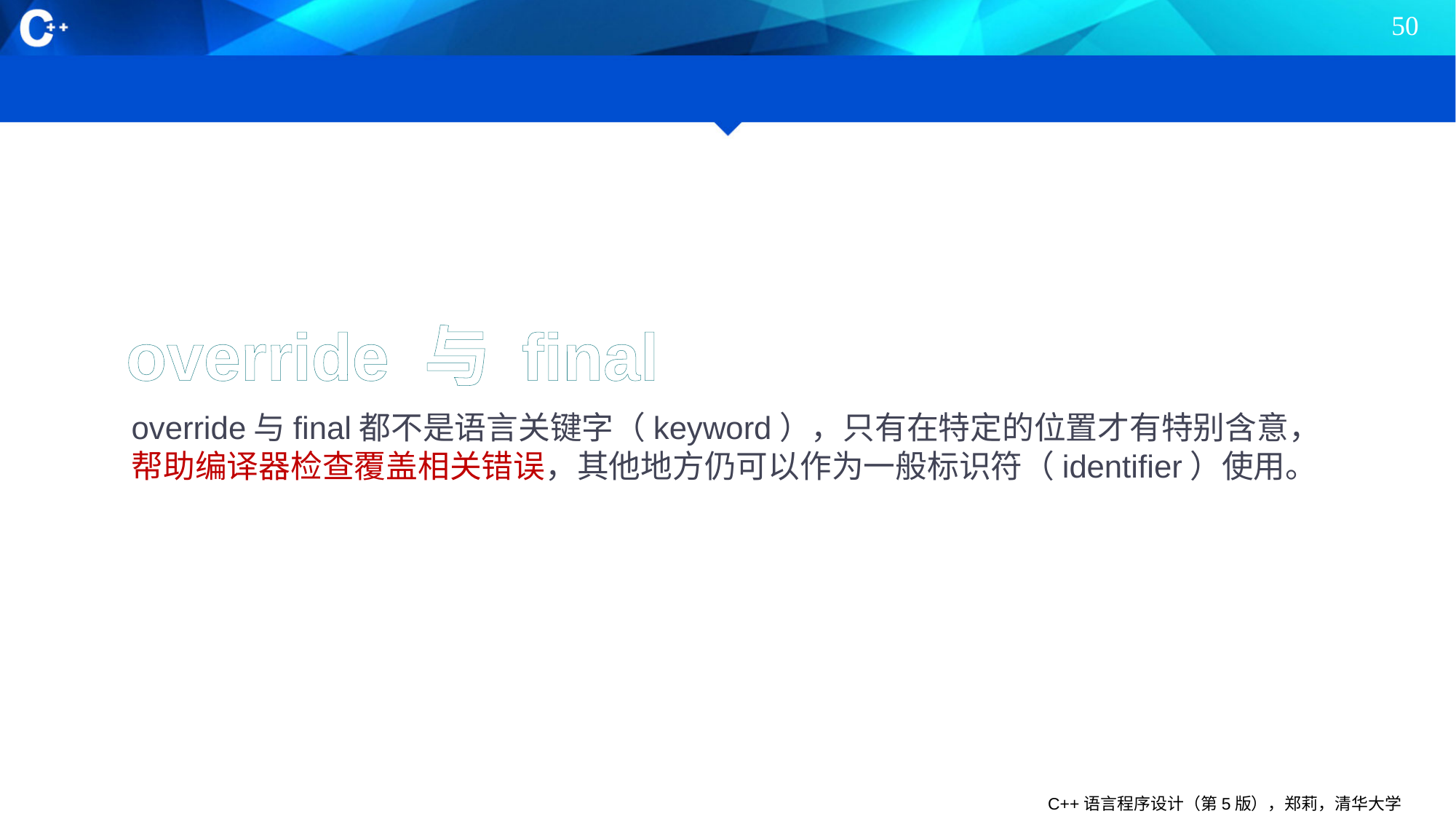

50
# override 与 final
override与final都不是语言关键字（keyword），只有在特定的位置才有特别含意，帮助编译器检查覆盖相关错误，其他地方仍可以作为一般标识符（identifier）使用。